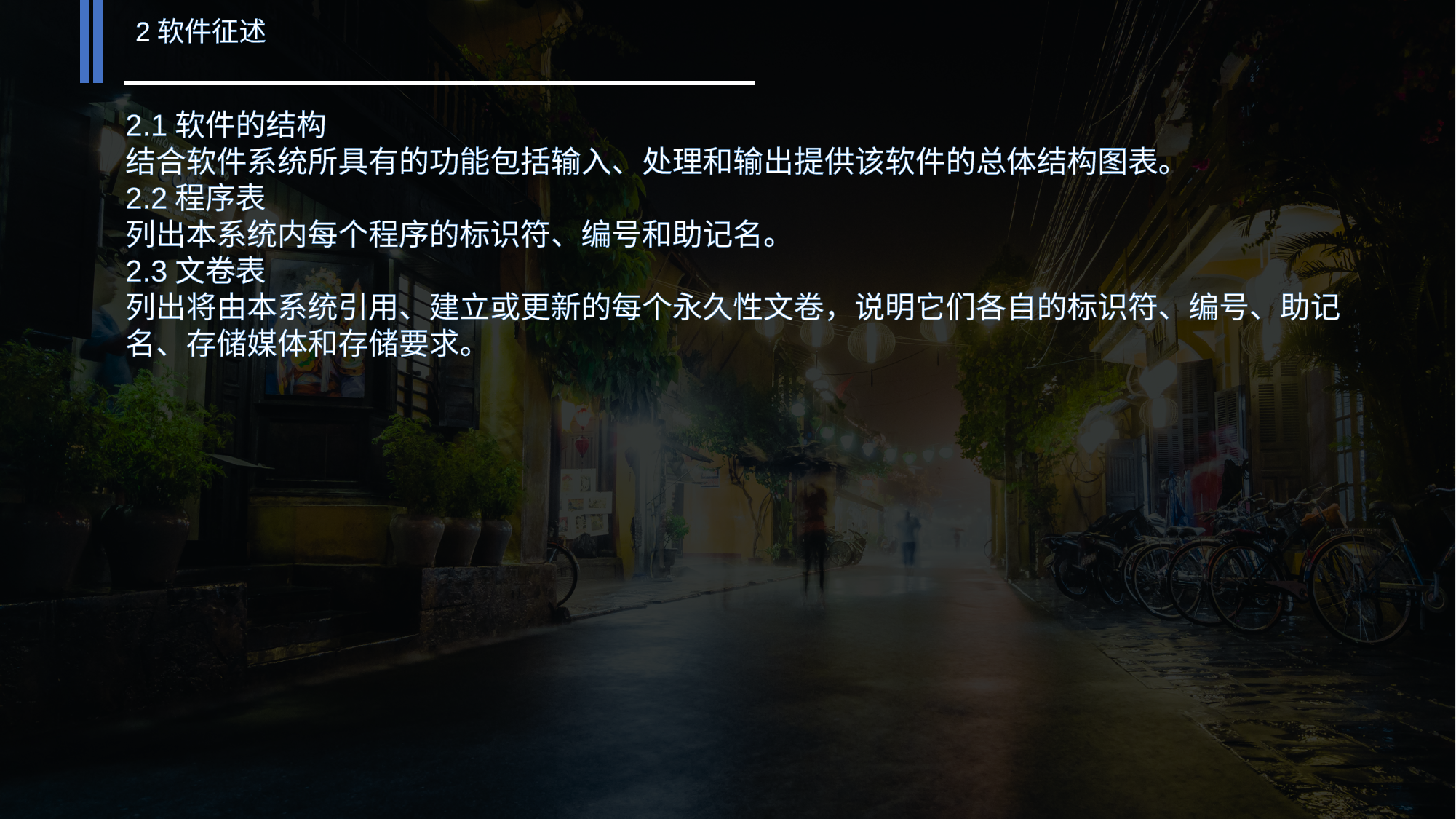

2软件征述
2.1软件的结构
结合软件系统所具有的功能包括输入、处理和输出提供该软件的总体结构图表。
2.2程序表
列出本系统内每个程序的标识符、编号和助记名。
2.3文卷表
列出将由本系统引用、建立或更新的每个永久性文卷，说明它们各自的标识符、编号、助记名、存储媒体和存储要求。